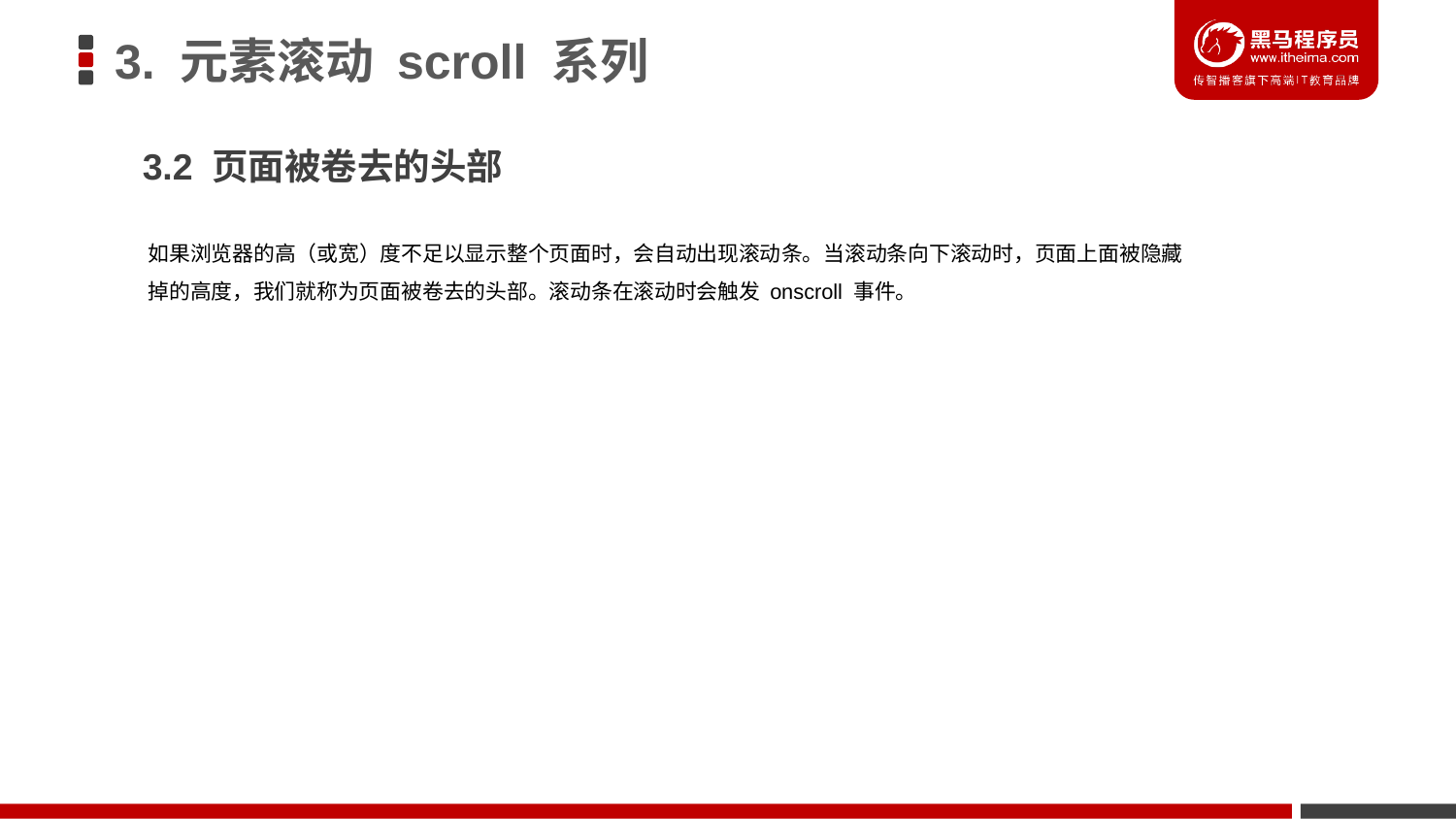

# 3. 元素滚动 scroll 系列

3.2 页面被卷去的头部
如果浏览器的高（或宽）度不足以显示整个页面时，会自动出现滚动条。当滚动条向下滚动时，页面上面被隐藏掉的高度，我们就称为页面被卷去的头部。滚动条在滚动时会触发 onscroll 事件。